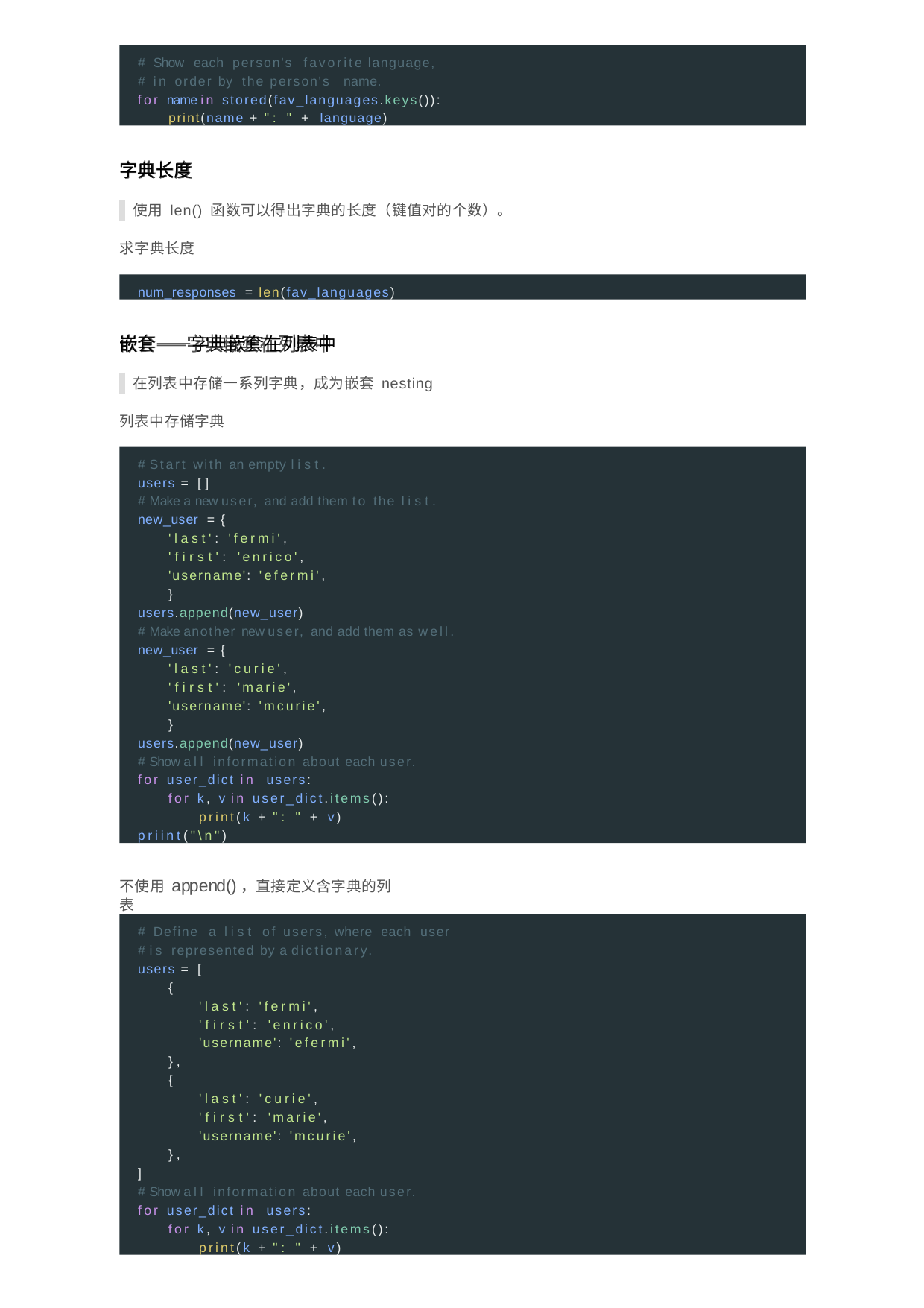

#  Show   each  person's  favorite language,
#  in order by  the person's  name.
for name in stored(fav_languages.keys()):  print(name +  ": " +   language)
字典⻓度

使用 len() 函数可以得出字典的长度（键值对的个数）。

求字典⻓度

num_responses  = len(fav_languages)
嵌套⸺字典嵌套在列表中

在列表中存储一系列字典，成为嵌套 nesting

列表中存储字典

# Start with an empty list.  users =  []
# Make a new user, and add them to the list.  new_user  = {
'last': 'fermi',
'first': 'enrico',  'username': 'efermi',
}
users.append(new_user)
# Make another new user, and add them as well.  new_user  = {
'last': 'curie',
'first': 'marie',  'username': 'mcurie',
}
users.append(new_user)
# Show all information about each user.  for user_dict in users:
for k, v in user_dict.items():  print(k +  ": " +  v)
priint("\n")
不使⽤append()，直接定义含字典的列表
#  Define  a  list of users, where  each  user
# is represented by a dictionary.  users =  [
{
'last': 'fermi',
'first': 'enrico',  'username': 'efermi',
},
{
'last': 'curie',
'first': 'marie',  'username': 'mcurie',
},
]
# Show all information about each user.  for user_dict in users:
for k, v in user_dict.items():  print(k +  ": " +  v)